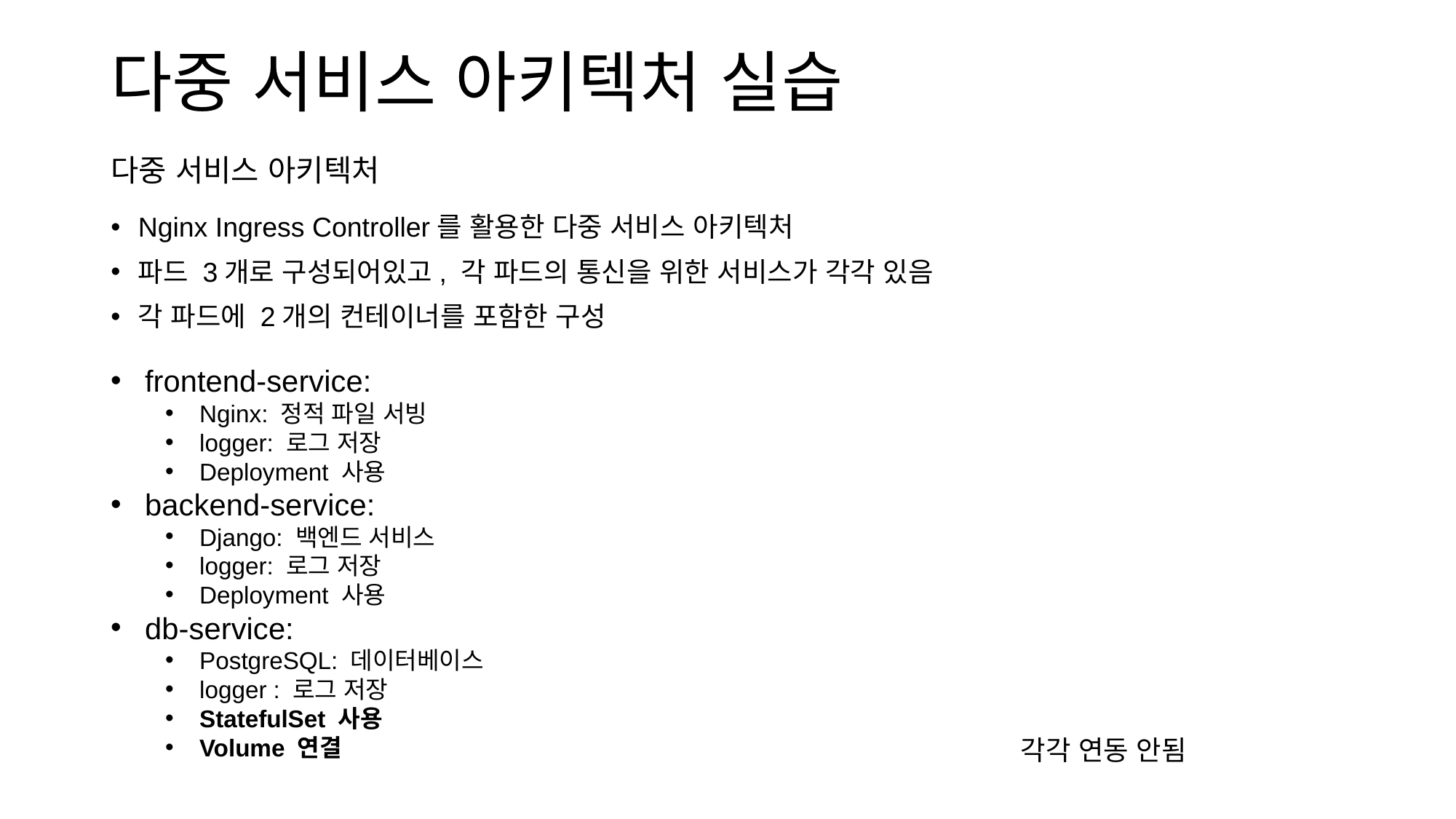

다중 서비스 아키텍처 실습
다중 서비스 아키텍처
Nginx Ingress Controller를 활용한 다중 서비스 아키텍처
파드 3개로 구성되어있고, 각 파드의 통신을 위한 서비스가 각각 있음
각 파드에 2개의 컨테이너를 포함한 구성
frontend-service:
Nginx: 정적 파일 서빙
logger: 로그 저장
Deployment 사용
backend-service:
Django: 백엔드 서비스
logger: 로그 저장
Deployment 사용
db-service:
PostgreSQL: 데이터베이스
logger : 로그 저장
StatefulSet 사용
Volume 연결
각각 연동 안됨